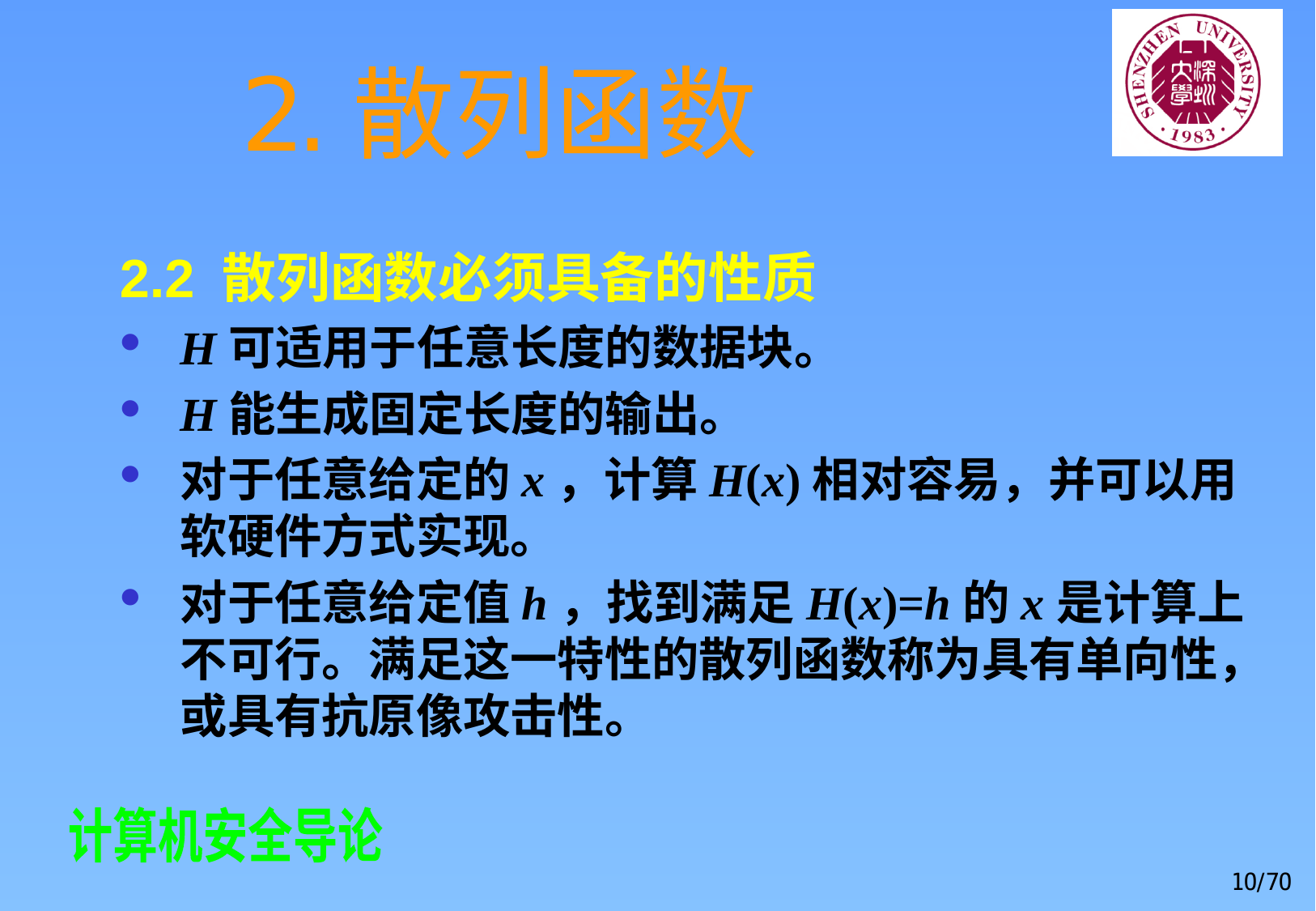

# 2.散列函数
2.2 散列函数必须具备的性质
H可适用于任意长度的数据块。
H能生成固定长度的输出。
对于任意给定的x，计算H(x)相对容易，并可以用软硬件方式实现。
对于任意给定值h，找到满足H(x)=h的x是计算上不可行。满足这一特性的散列函数称为具有单向性，或具有抗原像攻击性。
10/70